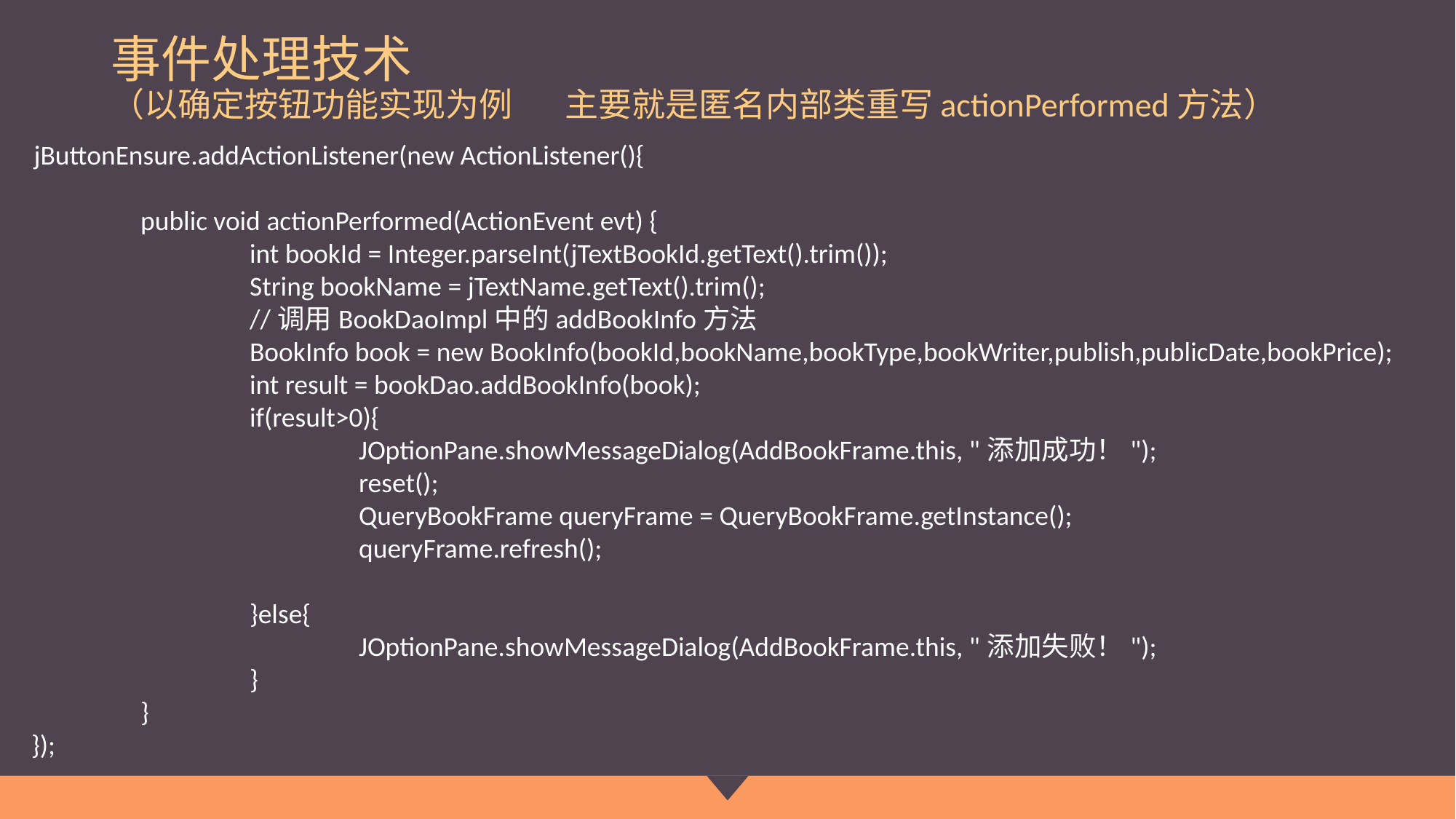

# 事件处理技术 （以确定按钮功能实现为例       主要就是匿名内部类重写actionPerformed方法）
                                                                       jButtonEnsure.addActionListener(new ActionListener(){

					public void actionPerformed(ActionEvent evt) {
						int bookId = Integer.parseInt(jTextBookId.getText().trim());
						String bookName = jTextName.getText().trim();
						//调用BookDaoImpl中的addBookInfo方法
						BookInfo book = new BookInfo(bookId,bookName,bookType,bookWriter,publish,publicDate,bookPrice);
						int result = bookDao.addBookInfo(book);
						if(result>0){
							JOptionPane.showMessageDialog(AddBookFrame.this, "添加成功！");
							reset();
							QueryBookFrame queryFrame = QueryBookFrame.getInstance();
							queryFrame.refresh();

						}else{
							JOptionPane.showMessageDialog(AddBookFrame.this, "添加失败！");
						}
					}
				});
Donec sollicitudin molestie malesuada. Donec rutrum congue leo.
Donec sollicitudin molestie malesuada. Donec rutrum congue leo.
Vestibulum ante ipsum primis in faucibus orci luctus et ultrices posuere cubilia Curae; Donec velit neque, auctor sit amet aliquam vel, ullamcorper sit amet ligula.